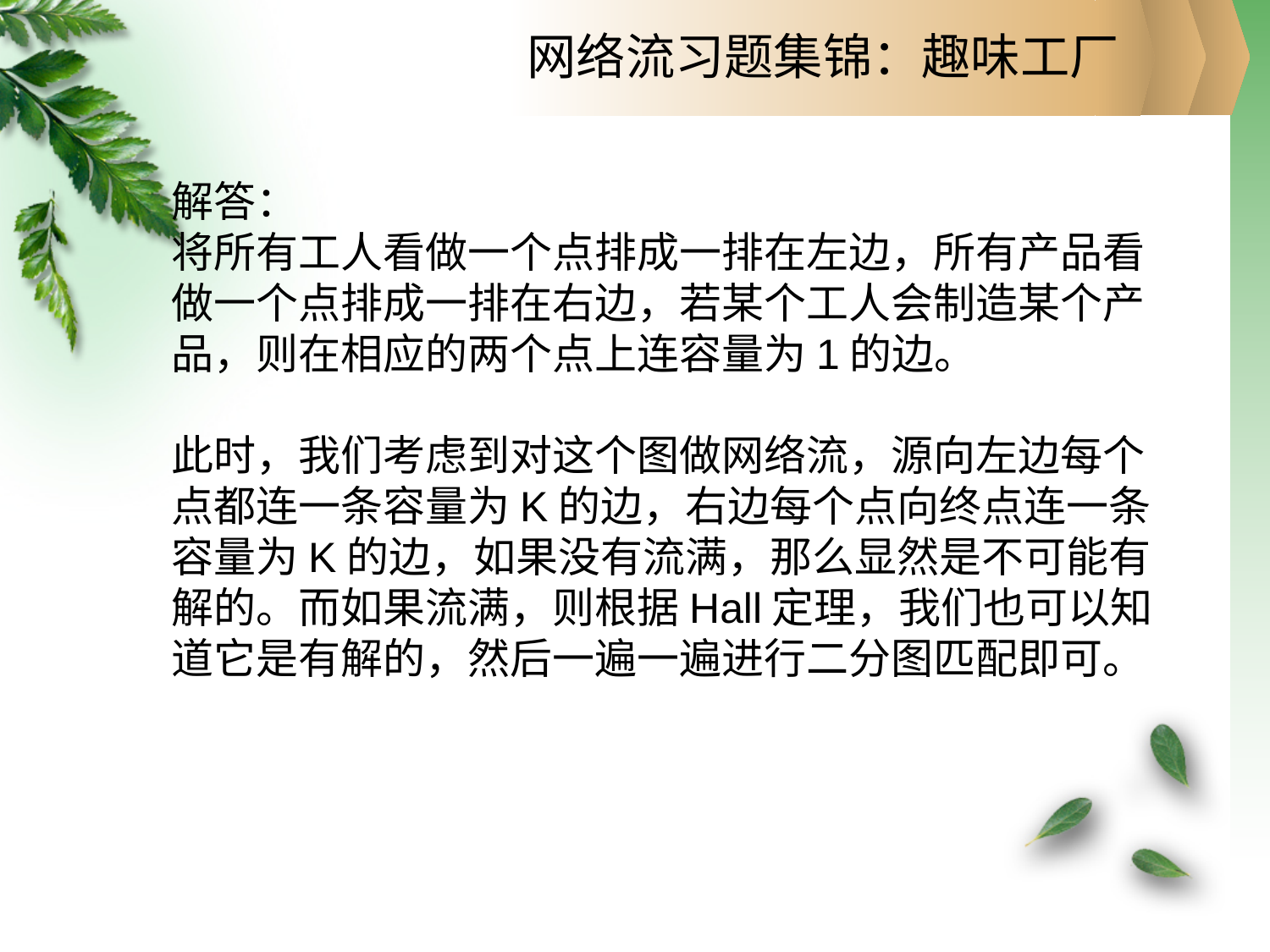

网络流习题集锦：趣味工厂
解答：
将所有工人看做一个点排成一排在左边，所有产品看做一个点排成一排在右边，若某个工人会制造某个产品，则在相应的两个点上连容量为1的边。

此时，我们考虑到对这个图做网络流，源向左边每个点都连一条容量为K的边，右边每个点向终点连一条容量为K的边，如果没有流满，那么显然是不可能有解的。而如果流满，则根据Hall定理，我们也可以知道它是有解的，然后一遍一遍进行二分图匹配即可。